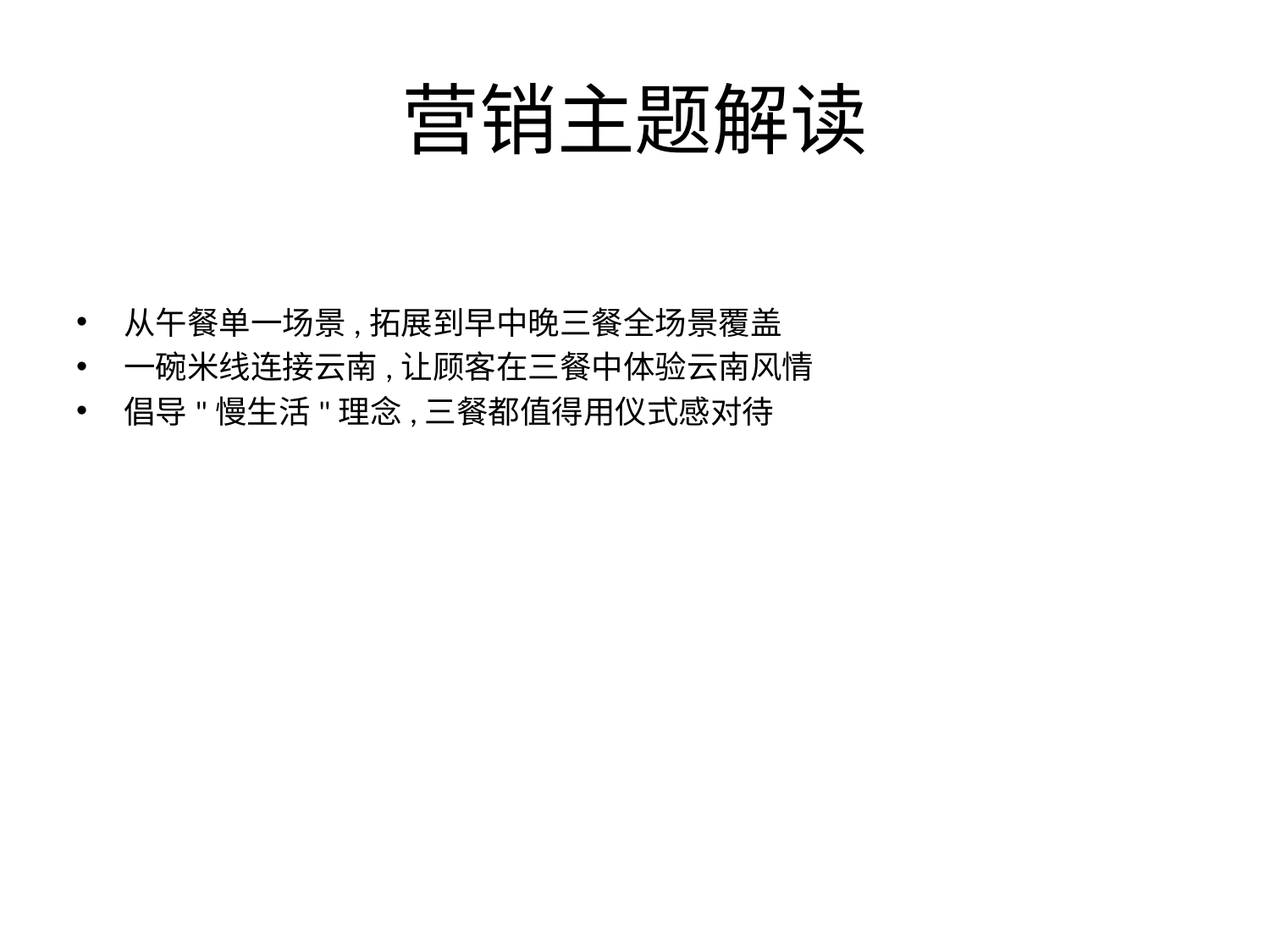

# 营销主题解读

从午餐单一场景,拓展到早中晚三餐全场景覆盖
一碗米线连接云南,让顾客在三餐中体验云南风情
倡导"慢生活"理念,三餐都值得用仪式感对待